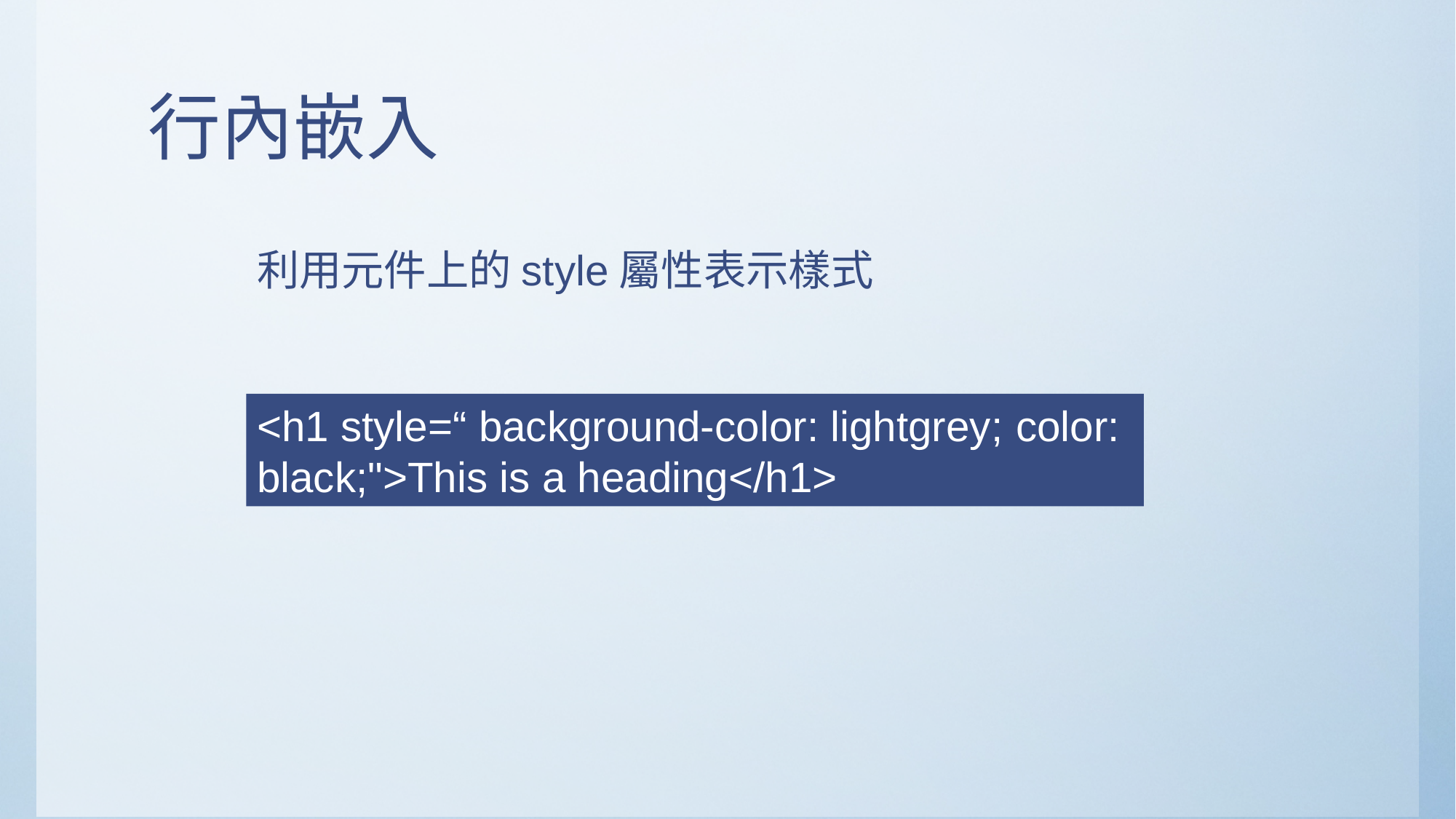

# 行內嵌入
利用元件上的style屬性表示樣式
<h1 style=“ background-color: lightgrey; color: black;">This is a heading</h1>